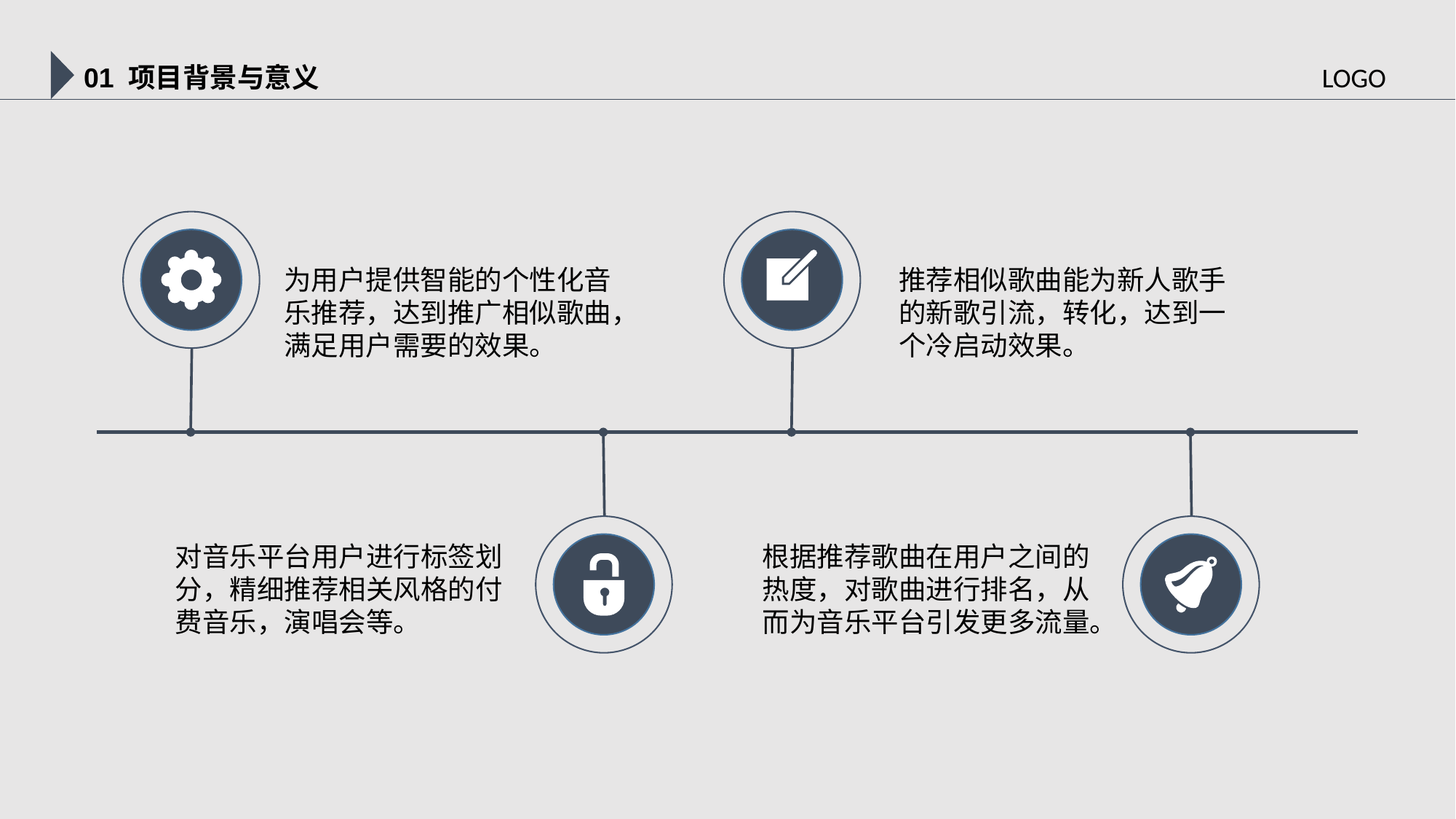

01 项目背景与意义
LOGO

为用户提供智能的个性化音乐推荐，达到推广相似歌曲，满足用户需要的效果。
推荐相似歌曲能为新人歌手的新歌引流，转化，达到一个冷启动效果。

对音乐平台用户进行标签划分，精细推荐相关风格的付费音乐，演唱会等。
根据推荐歌曲在用户之间的热度，对歌曲进行排名，从而为音乐平台引发更多流量。